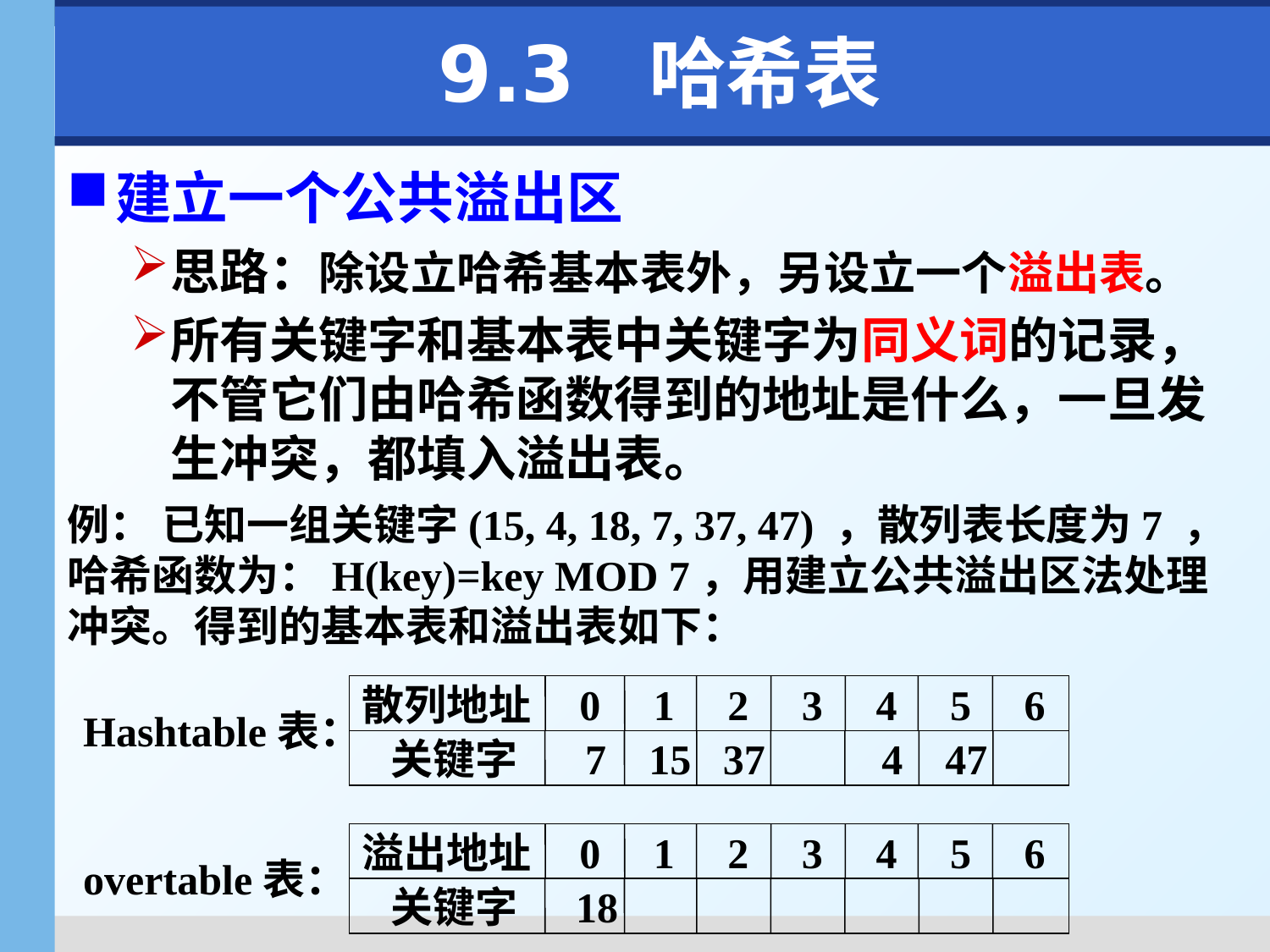

# 9.3  哈希表
建立一个公共溢出区
思路：除设立哈希基本表外，另设立一个溢出表。
所有关键字和基本表中关键字为同义词的记录，不管它们由哈希函数得到的地址是什么，一旦发生冲突，都填入溢出表。
例： 已知一组关键字(15, 4, 18, 7, 37, 47) ，散列表长度为7 ，哈希函数为：H(key)=key MOD 7，用建立公共溢出区法处理冲突。得到的基本表和溢出表如下：

散列地址    0     1     2     3     4     5     6

  关键字      7    15   37           4    47

Hashtable表：
溢出地址    0     1     2     3     4     5     6

  关键字     18

overtable表：